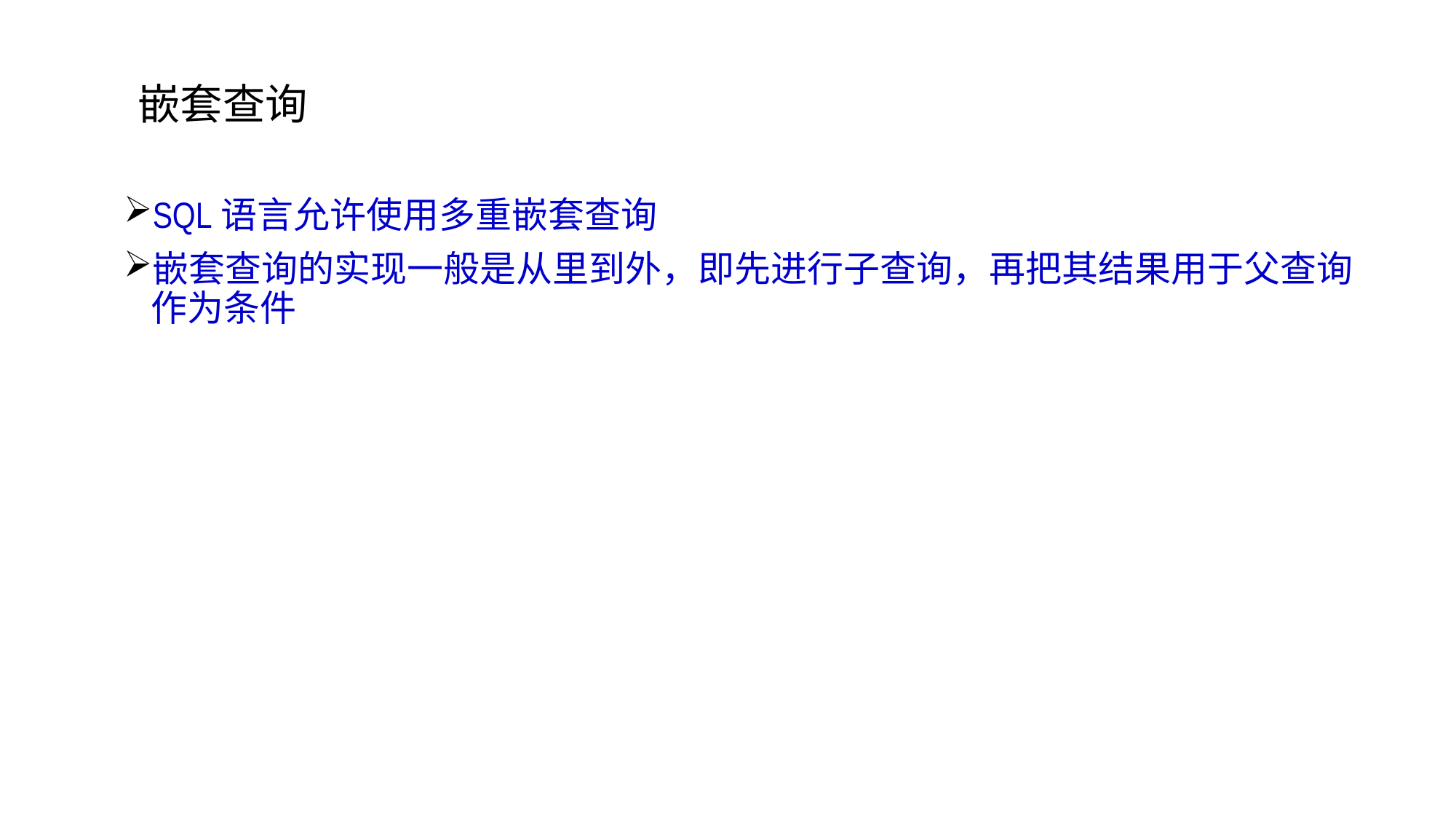

嵌套查询
SQL语言允许使用多重嵌套查询
嵌套查询的实现一般是从里到外，即先进行子查询，再把其结果用于父查询作为条件